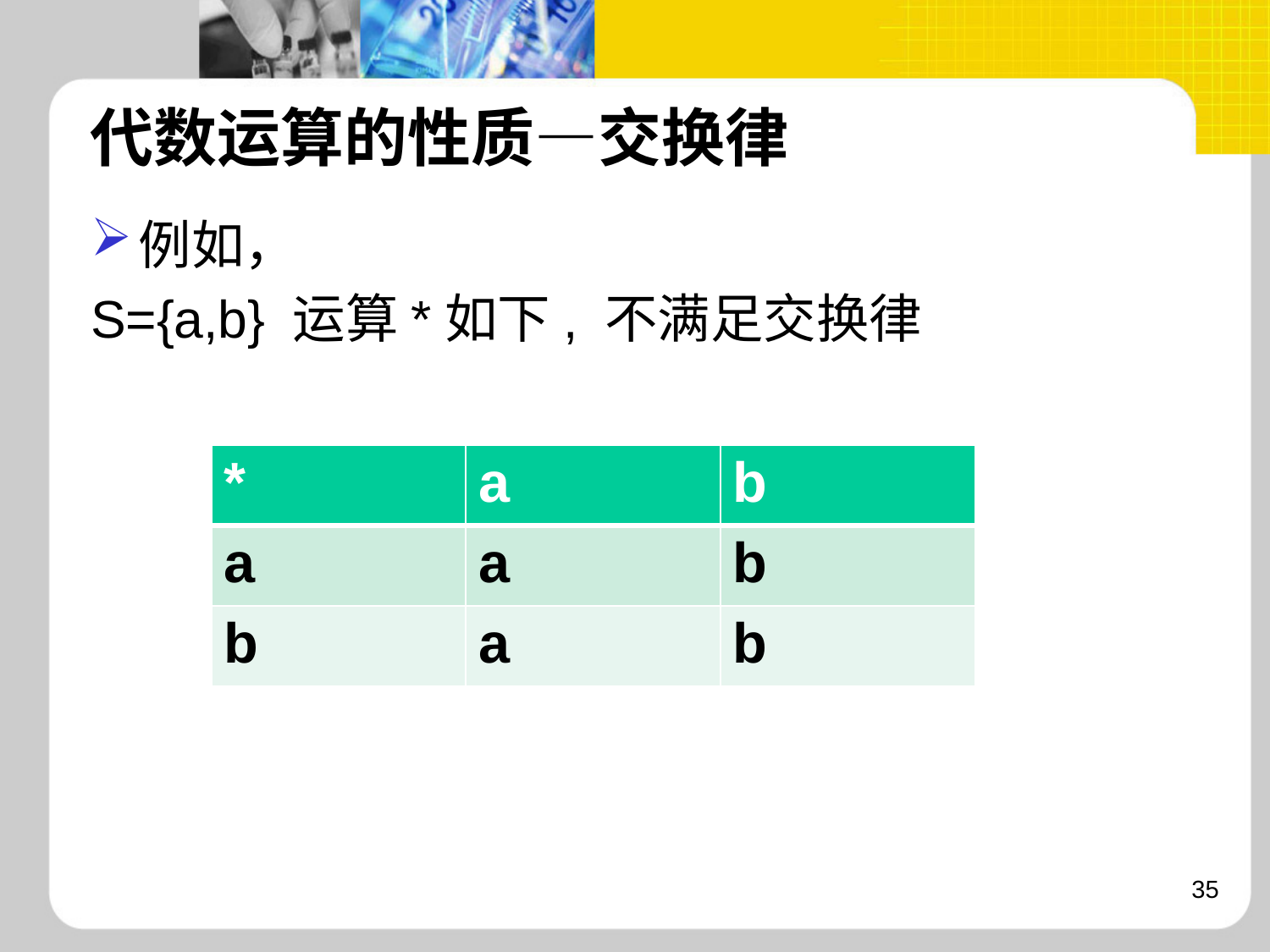

代数运算的性质—交换律
例如，
S={a,b} 运算*如下, 不满足交换律

| \* | a | b |
| --- | --- | --- |
| a | a | b |
| b | a | b |
35